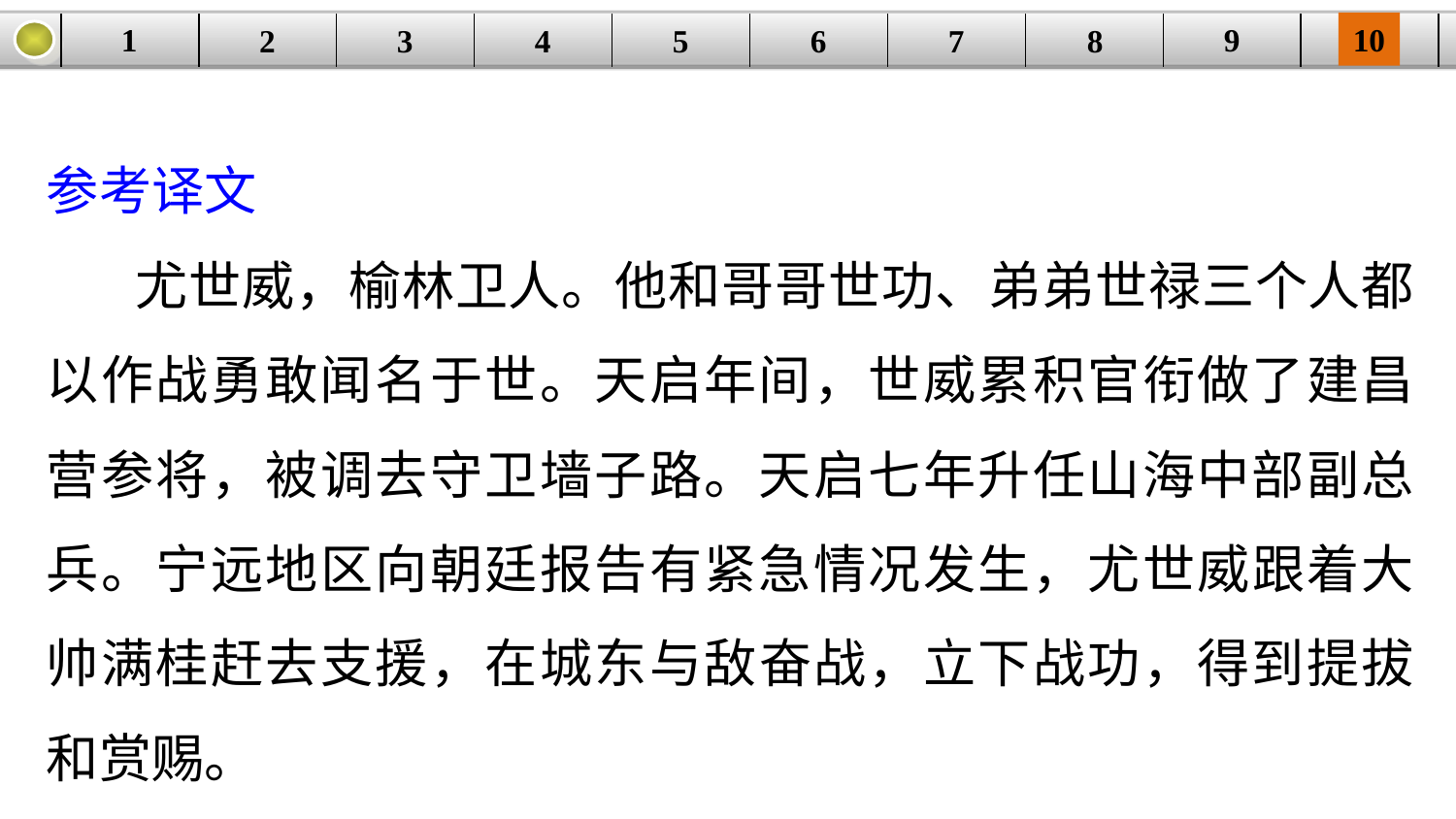

9
10
1
3
4
5
6
8
2
|  |  |  |  |  |  |  |  |  |  |
| --- | --- | --- | --- | --- | --- | --- | --- | --- | --- |
7

参考译文
      尤世威，榆林卫人。他和哥哥世功、弟弟世禄三个人都以作战勇敢闻名于世。天启年间，世威累积官衔做了建昌营参将，被调去守卫墙子路。天启七年升任山海中部副总兵。宁远地区向朝廷报告有紧急情况发生，尤世威跟着大帅满桂赶去支援，在城东与敌奋战，立下战功，得到提拔和赏赐。